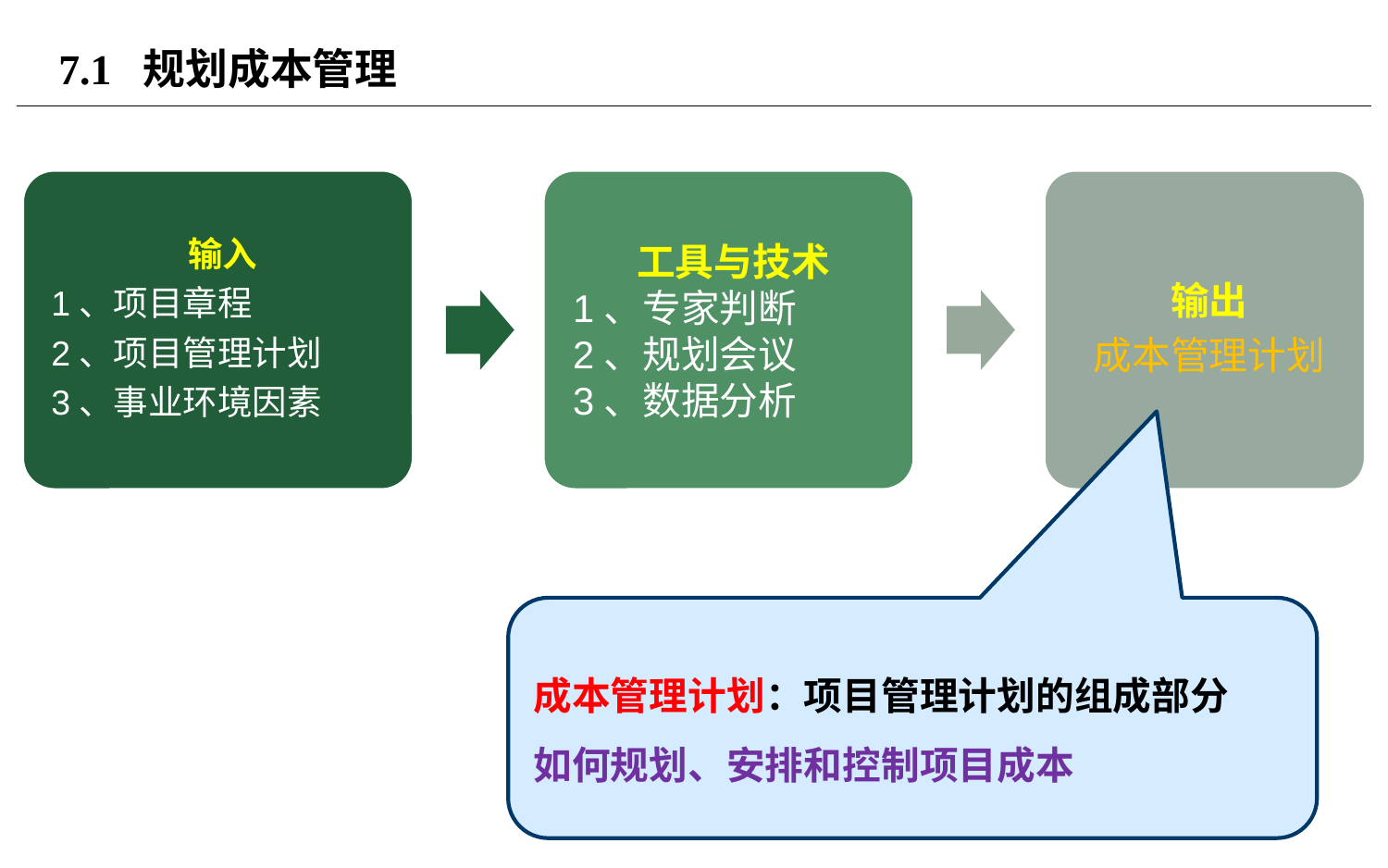

# 7.1  规划成本管理
输入
1、项目章程
2、项目管理计划
3、事业环境因素

工具与技术
1、专家判断
2、规划会议
3、数据分析

输出
成本管理计划

成本管理计划：项目管理计划的组成部分
如何规划、安排和控制项目成本